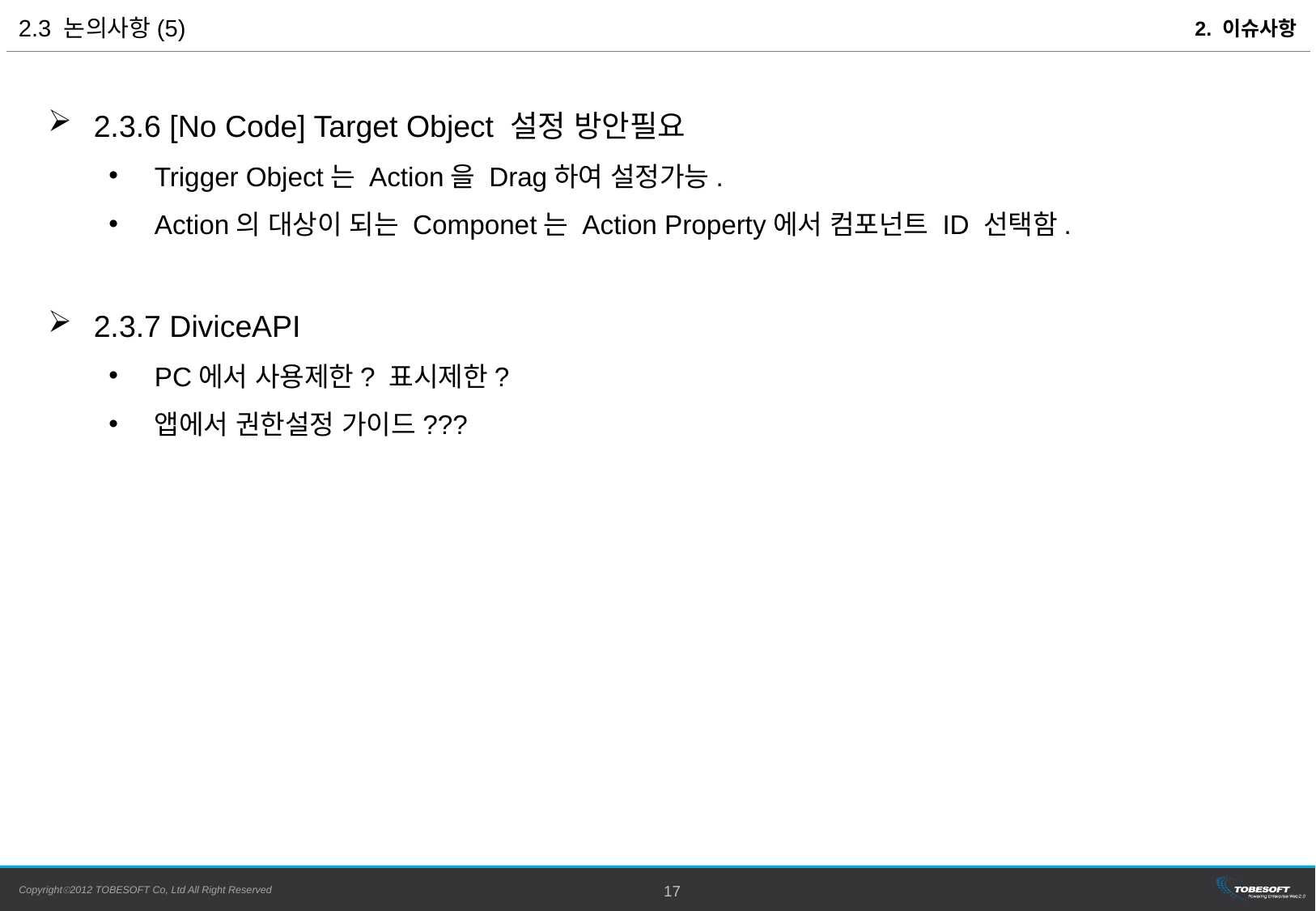

2.3 논의사항(5)
2. 이슈사항
2.3.6 [No Code] Target Object 설정 방안필요
Trigger Object는 Action을 Drag하여 설정가능.
Action의 대상이 되는 Componet는 Action Property에서 컴포넌트 ID 선택함.

2.3.7 DiviceAPI
PC에서 사용제한? 표시제한?
앱에서 권한설정 가이드???